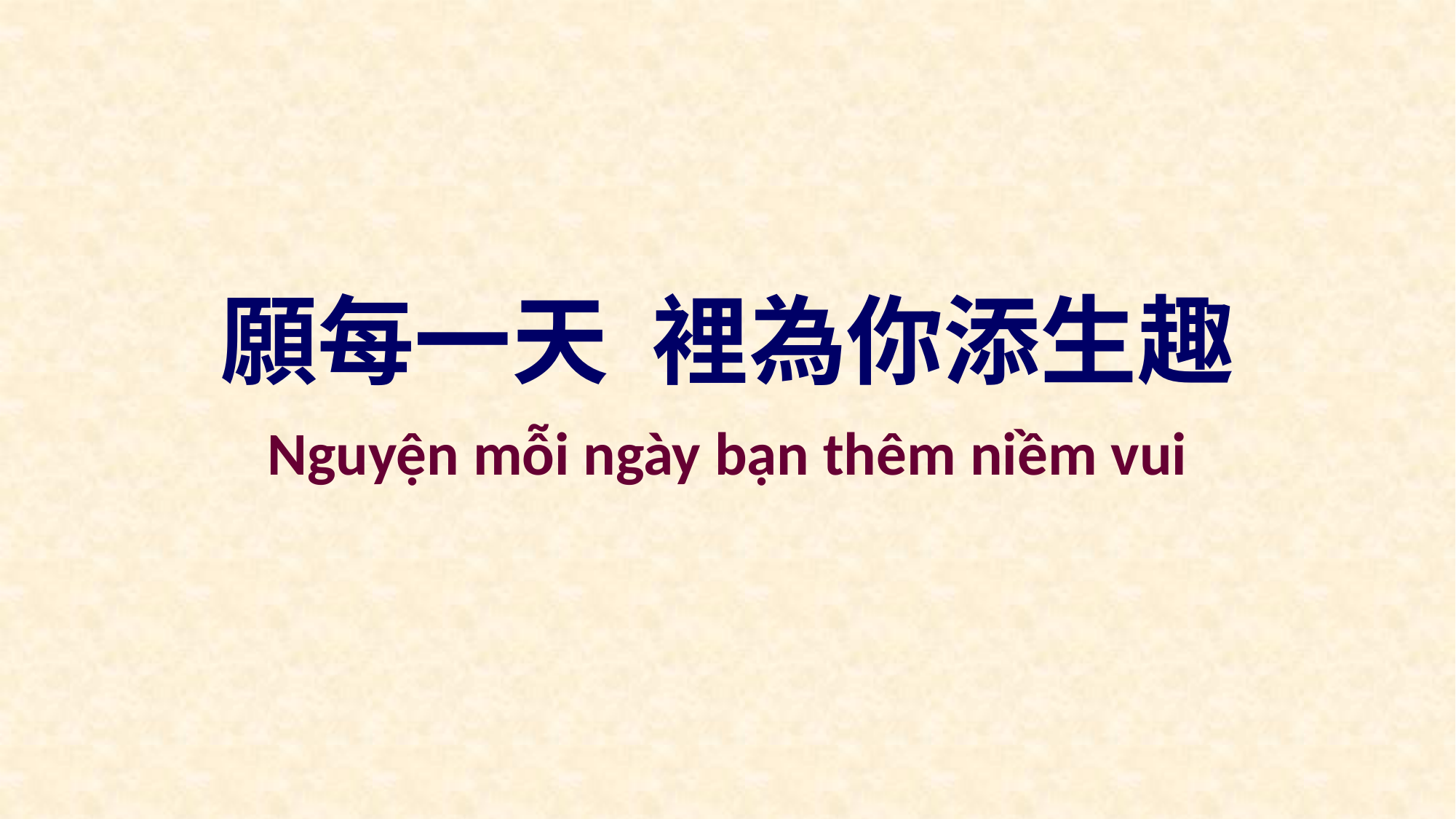

願每一天  裡為你添生趣
Nguyện mỗi ngày bạn thêm niềm vui